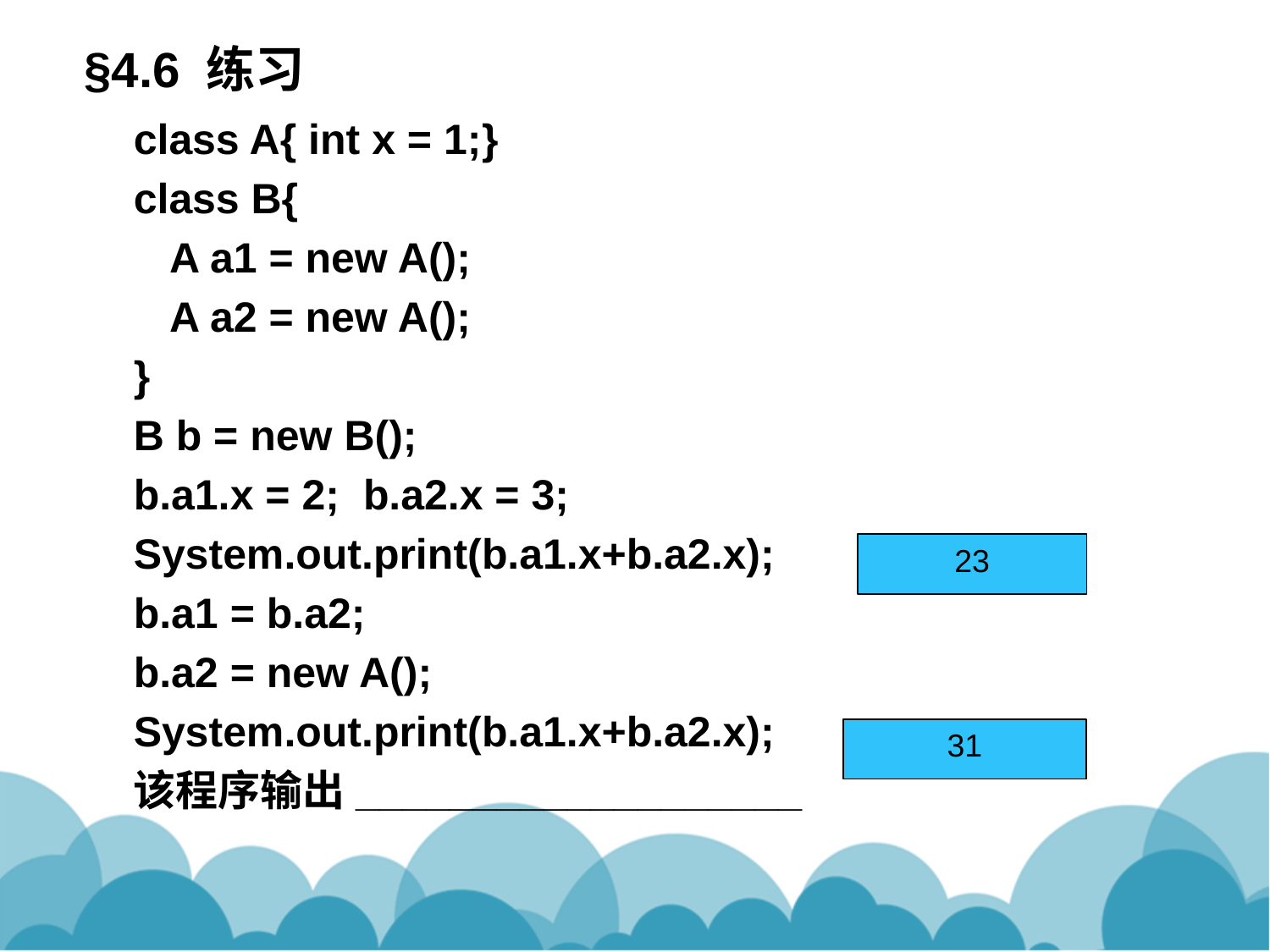

§4.6 练习
class A{ int x = 1;}
class B{
   A a1 = new A();
   A a2 = new A();
}
B b = new B();
b.a1.x = 2;  b.a2.x = 3;
System.out.print(b.a1.x+b.a2.x);
b.a1 = b.a2;
b.a2 = new A();
System.out.print(b.a1.x+b.a2.x);
该程序输出___________________
23
31
84